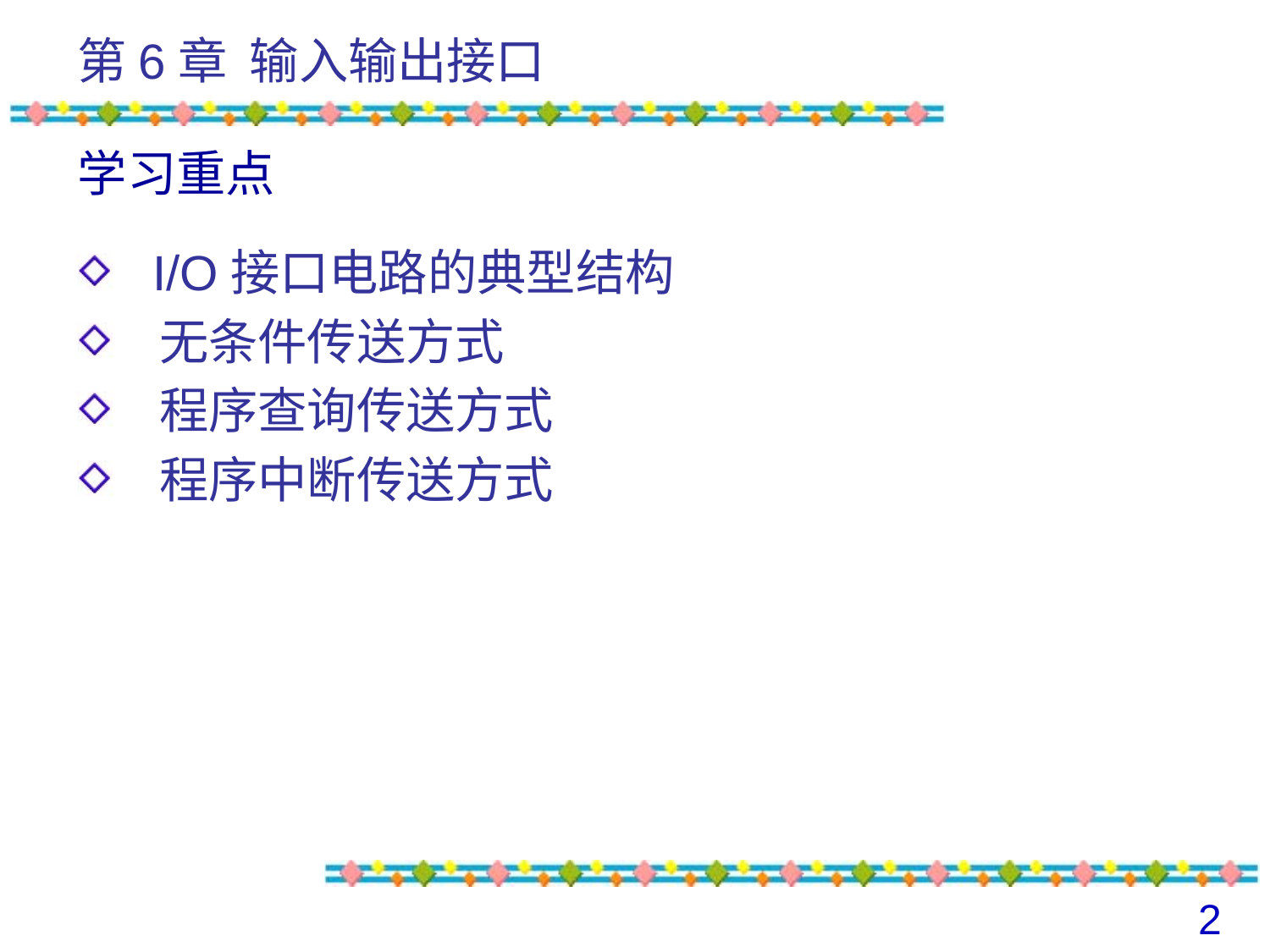

# 第6章  输入输出接口
学习重点
  I/O接口电路的典型结构
  无条件传送方式
  程序查询传送方式
  程序中断传送方式